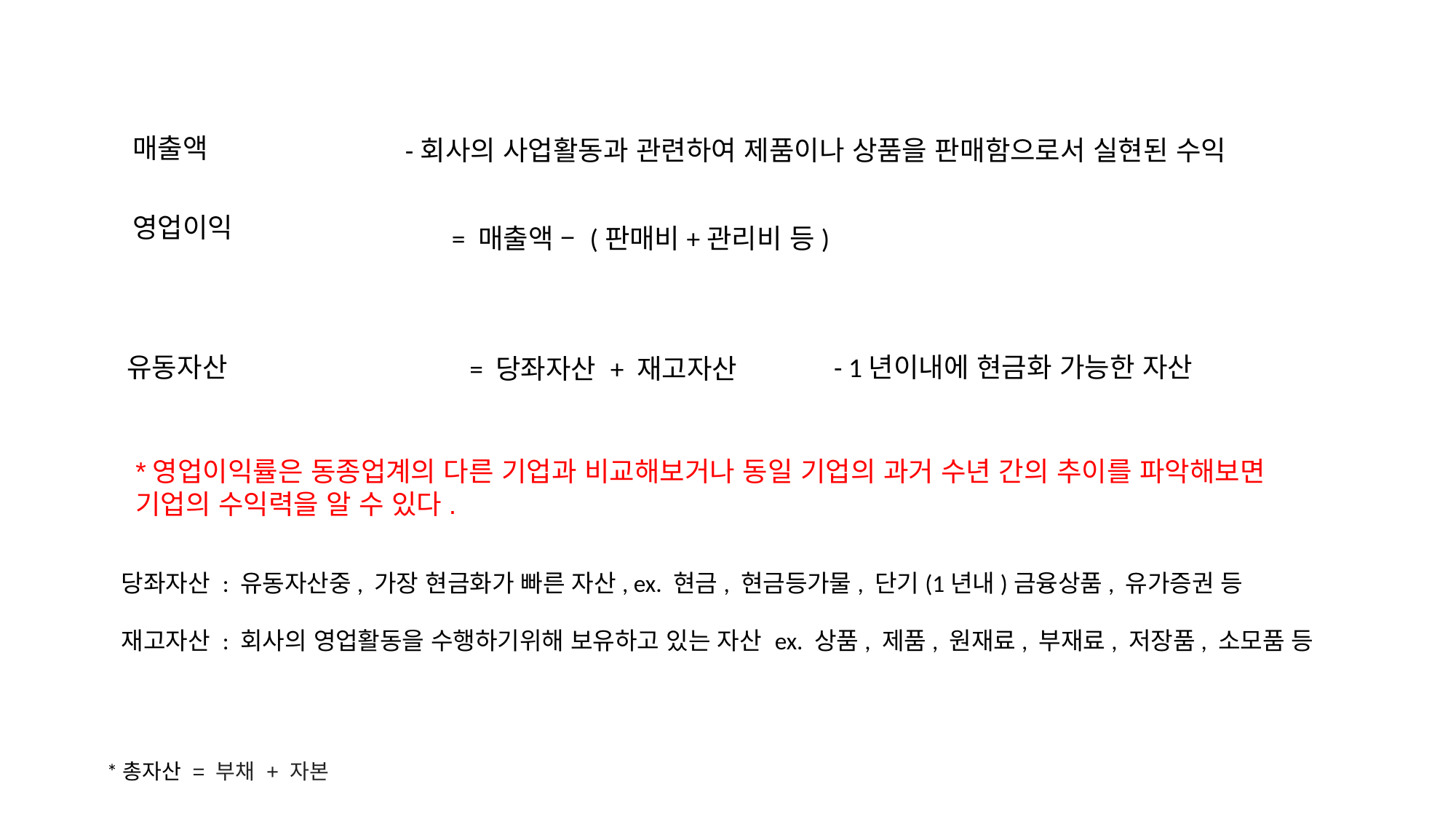

매출액
-회사의 사업활동과 관련하여 제품이나 상품을 판매함으로서 실현된 수익
영업이익
= 매출액 – (판매비+관리비 등)
유동자산
- 1년이내에 현금화 가능한 자산
= 당좌자산 + 재고자산
*영업이익률은 동종업계의 다른 기업과 비교해보거나 동일 기업의 과거 수년 간의 추이를 파악해보면 기업의 수익력을 알 수 있다.
당좌자산 : 유동자산중, 가장 현금화가 빠른 자산, ex. 현금, 현금등가물, 단기(1년내)금융상품, 유가증권 등

재고자산 : 회사의 영업활동을 수행하기위해 보유하고 있는 자산 ex. 상품, 제품, 원재료, 부재료, 저장품, 소모품 등
*총자산 = 부채 + 자본